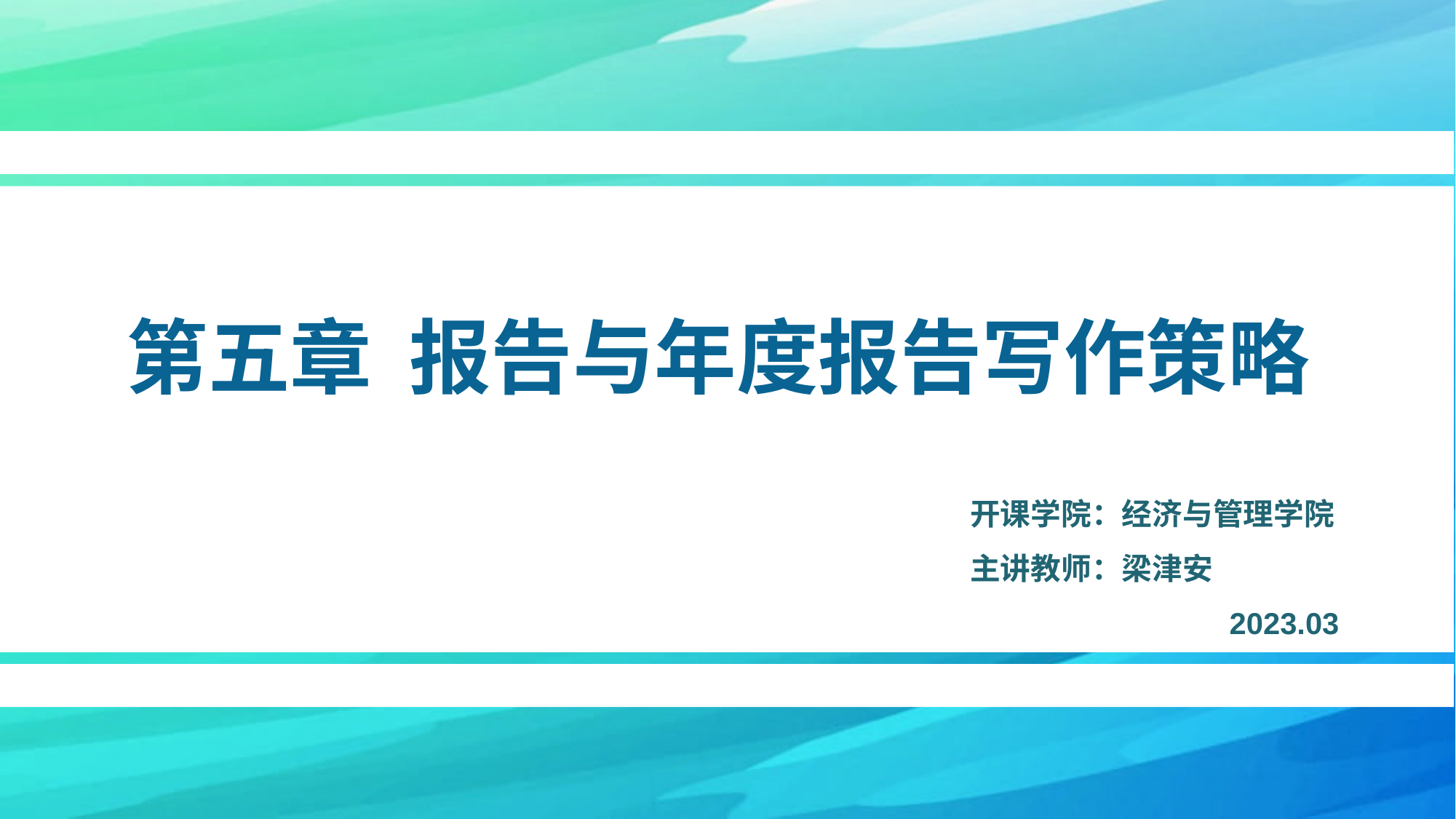

# 第五章  报告与年度报告写作策略
开课学院：经济与管理学院
主讲教师：梁津安
                               2023.03